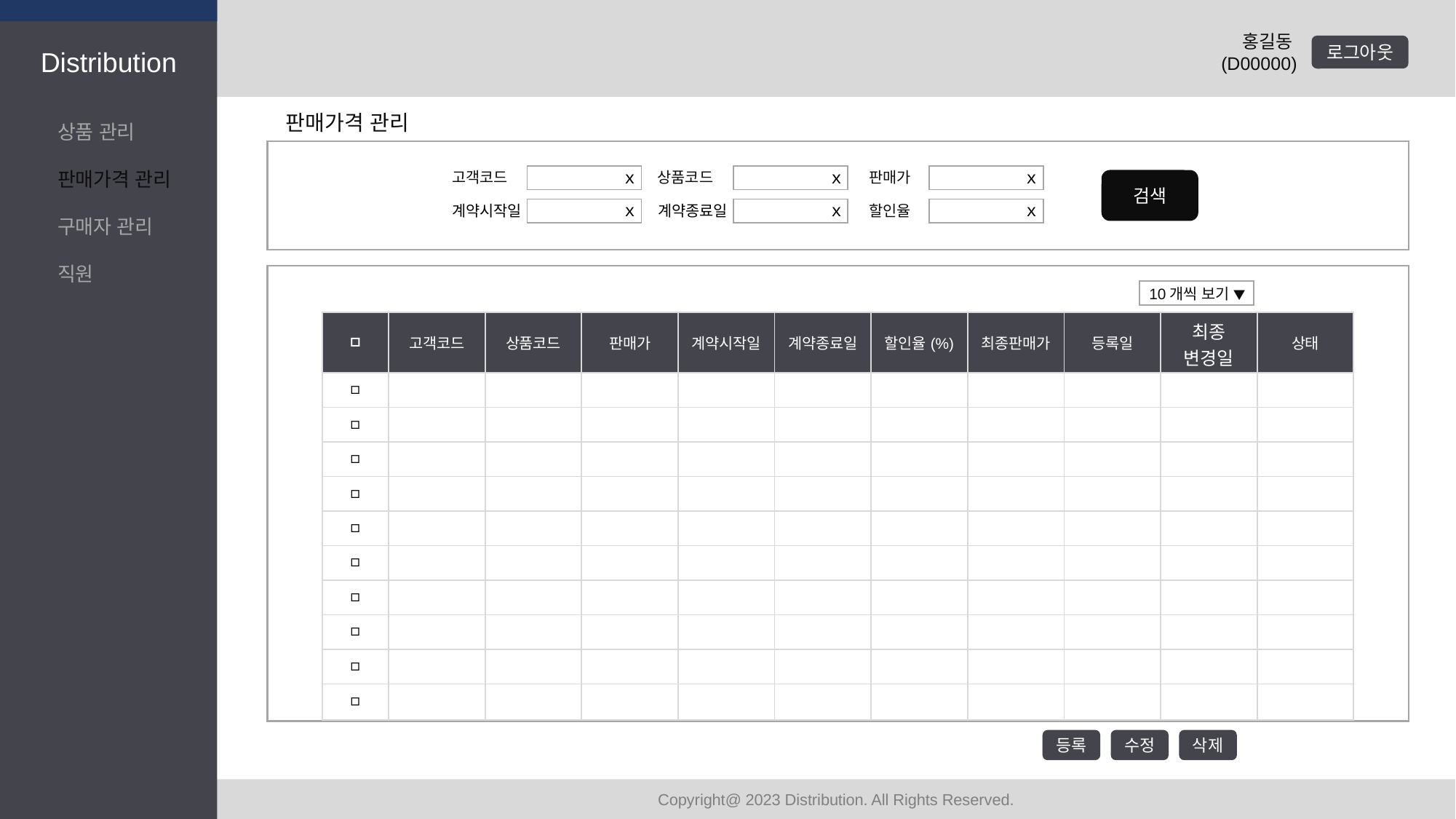

로그아웃
홍길동(D00000)
Distribution
판매가격 관리
상품 관리

판매가격 관리

구매자 관리

직원

ｘ
ｘ
ｘ
고객코드
상품코드
판매가

검색
ｘ
ｘ
ｘ
계약시작일
할인율
계약종료일

10개씩 보기 ▼

| □ | 고객코드 | 상품코드 | 판매가 | 계약시작일 | 계약종료일 | 할인율(%) | 최종판매가 | 등록일 | 최종 변경일 | 상태 |
| --- | --- | --- | --- | --- | --- | --- | --- | --- | --- | --- |
| □ |  |  |  |  |  |  |  |  |  |  |
| □ |  |  |  |  |  |  |  |  |  |  |
| □ |  |  |  |  |  |  |  |  |  |  |
| □ |  |  |  |  |  |  |  |  |  |  |
| □ |  |  |  |  |  |  |  |  |  |  |
| □ |  |  |  |  |  |  |  |  |  |  |
| □ |  |  |  |  |  |  |  |  |  |  |
| □ |  |  |  |  |  |  |  |  |  |  |
| □ |  |  |  |  |  |  |  |  |  |  |
| □ |  |  |  |  |  |  |  |  |  |  |
등록
수정
삭제

Copyright@ 2023 Distribution. All Rights Reserved.